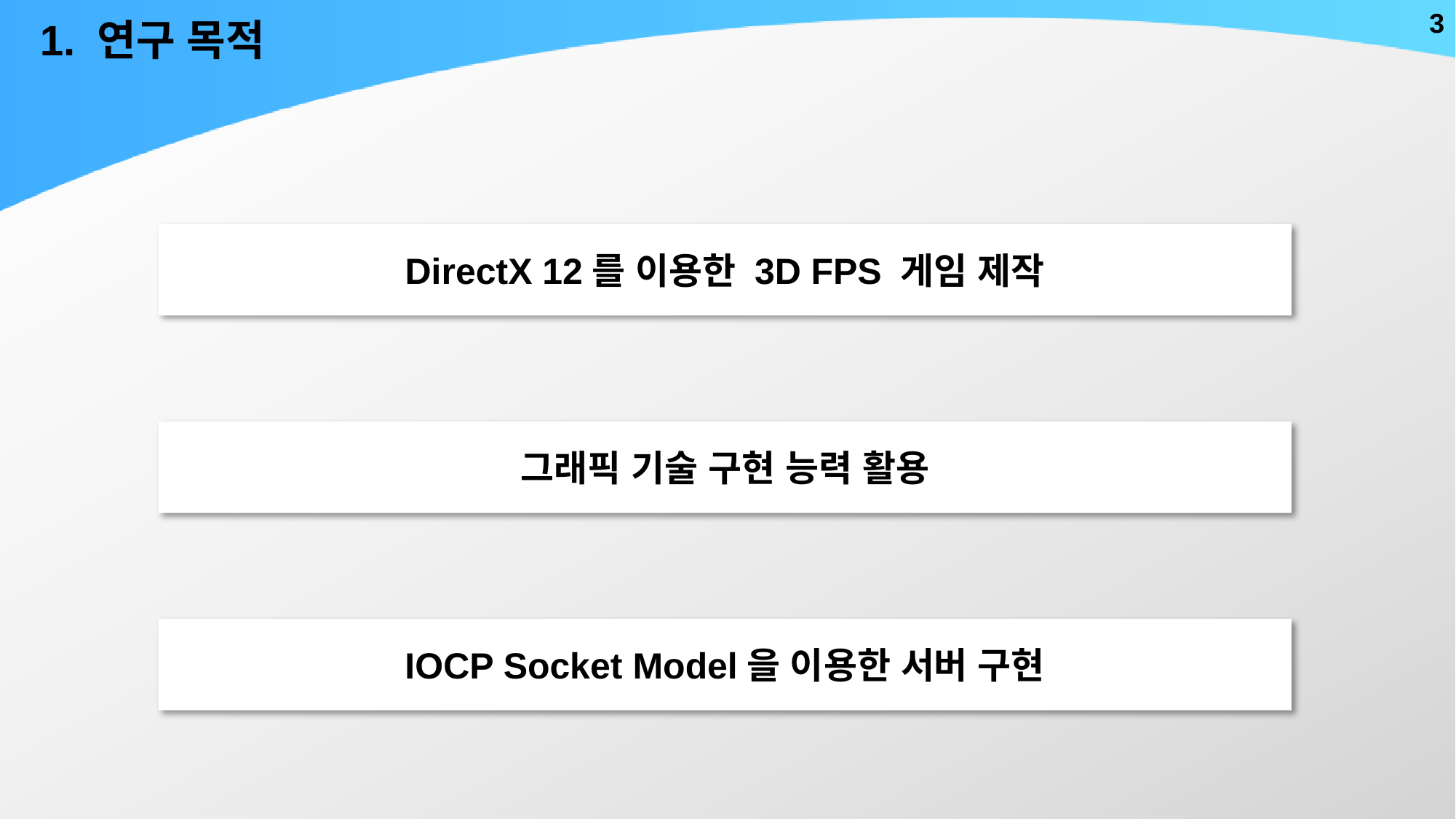

3
1. 연구 목적
DirectX 12를 이용한 3D FPS 게임 제작
그래픽 기술 구현 능력 활용
IOCP Socket Model을 이용한 서버 구현